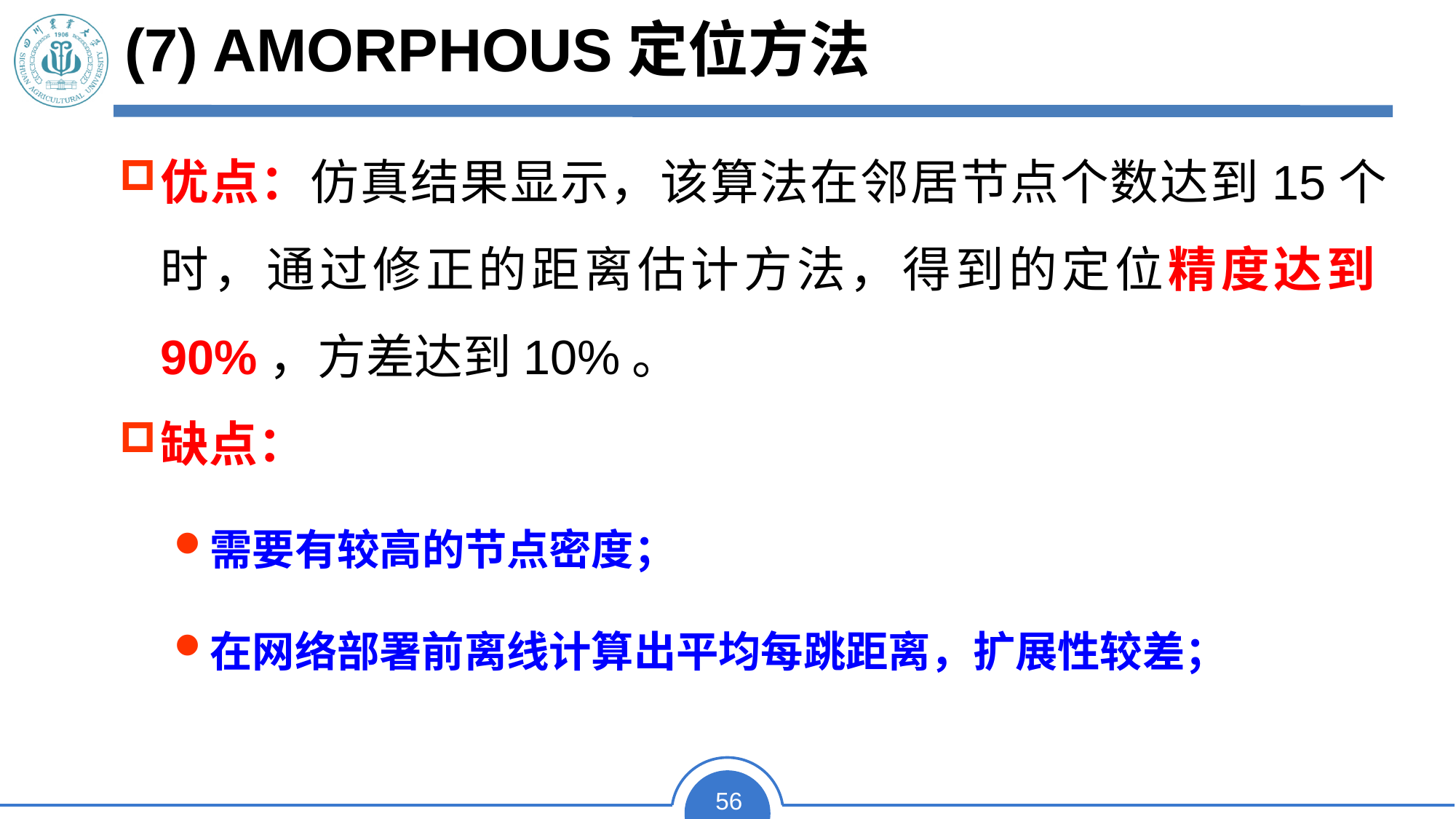

# (7) Amorphous定位方法
优点：仿真结果显示，该算法在邻居节点个数达到15个时，通过修正的距离估计方法，得到的定位精度达到90%，方差达到10%。
缺点：
需要有较高的节点密度；
在网络部署前离线计算出平均每跳距离，扩展性较差；